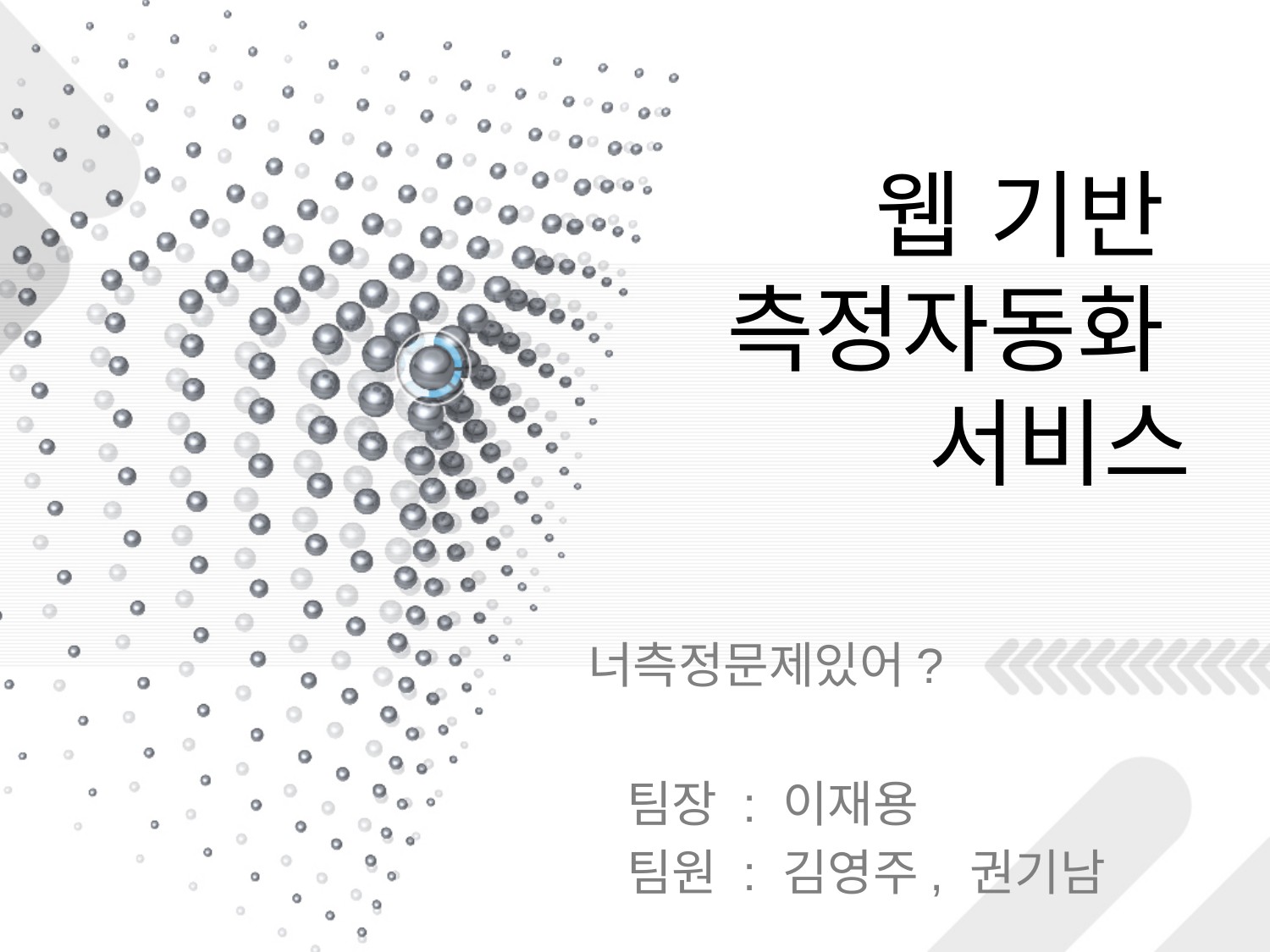

# 웹 기반 측정자동화 서비스
너측정문제있어?

  팀장 : 이재용
  팀원 : 김영주, 권기남